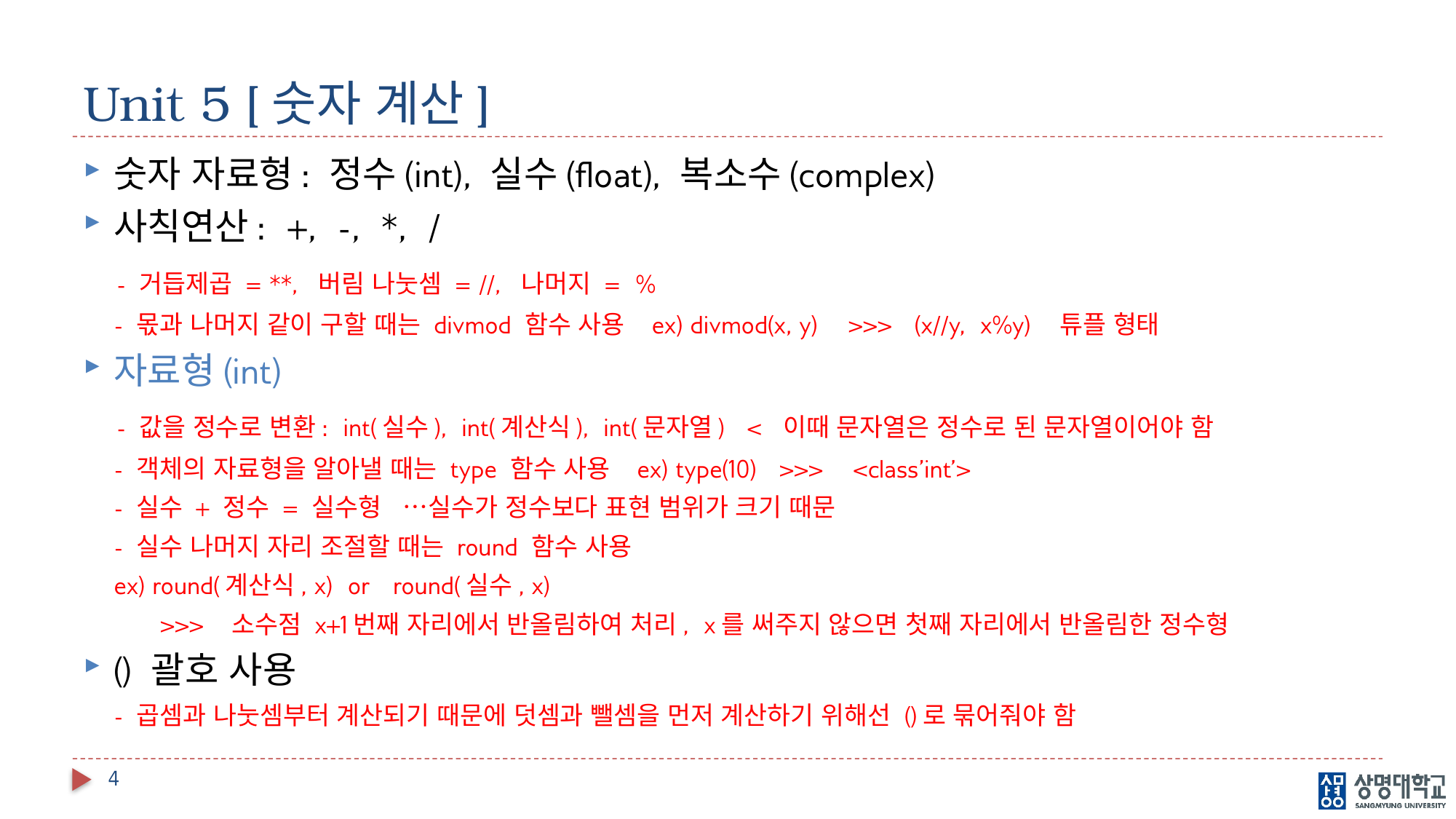

# Unit 5 [숫자 계산]

숫자 자료형: 정수(int), 실수(float), 복소수(complex)
사칙연산:  +,  -,  *,  /
   - 거듭제곱 = **,  버림 나눗셈 = //,  나머지 =  %
    - 몫과 나머지 같이 구할 때는 divmod 함수 사용   ex) divmod(x, y)    >>>   (x//y,  x%y)   튜플 형태
자료형(int)
   - 값을 정수로 변환:  int(실수),  int(계산식),  int(문자열)   <  이때 문자열은 정수로 된 문자열이어야 함
    - 객체의 자료형을 알아낼 때는 type 함수 사용   ex) type(10)   >>>    <class’int’>
    - 실수 + 정수 = 실수형   …실수가 정수보다 표현 범위가 크기 때문
    - 실수 나머지 자리 조절할 때는 round 함수 사용
    ex) round(계산식, x)  or   round(실수, x)
          >>>   소수점 x+1번째 자리에서 반올림하여 처리,  x를 써주지 않으면 첫째 자리에서 반올림한 정수형
() 괄호 사용
    - 곱셈과 나눗셈부터 계산되기 때문에 덧셈과 뺄셈을 먼저 계산하기 위해선 ()로 묶어줘야 함
4